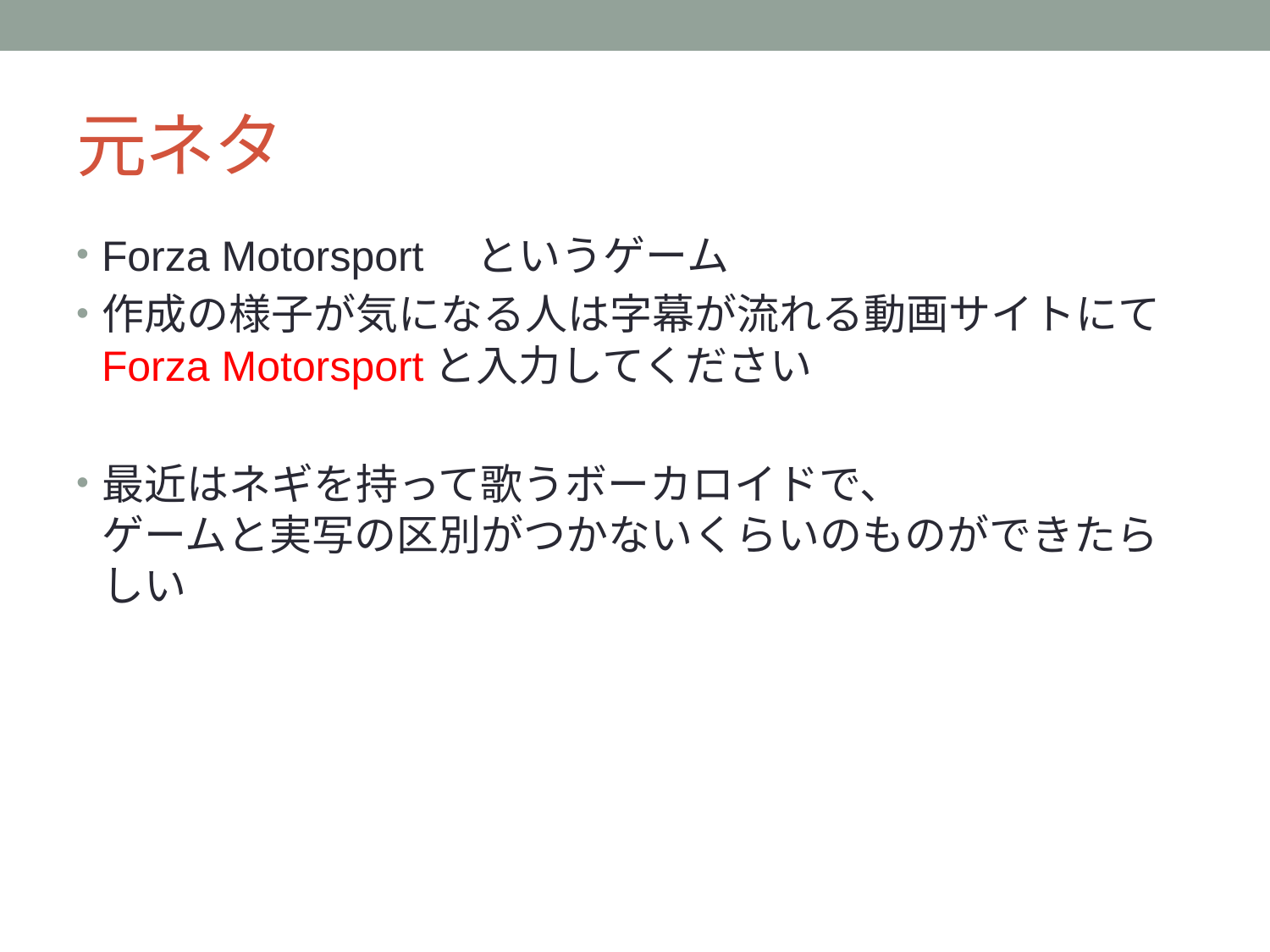

# 元ネタ
Forza Motorsport　というゲーム
作成の様子が気になる人は字幕が流れる動画サイトにて
Forza Motorsportと入力してください

最近はネギを持って歌うボーカロイドで、
ゲームと実写の区別がつかないくらいのものができたらしい